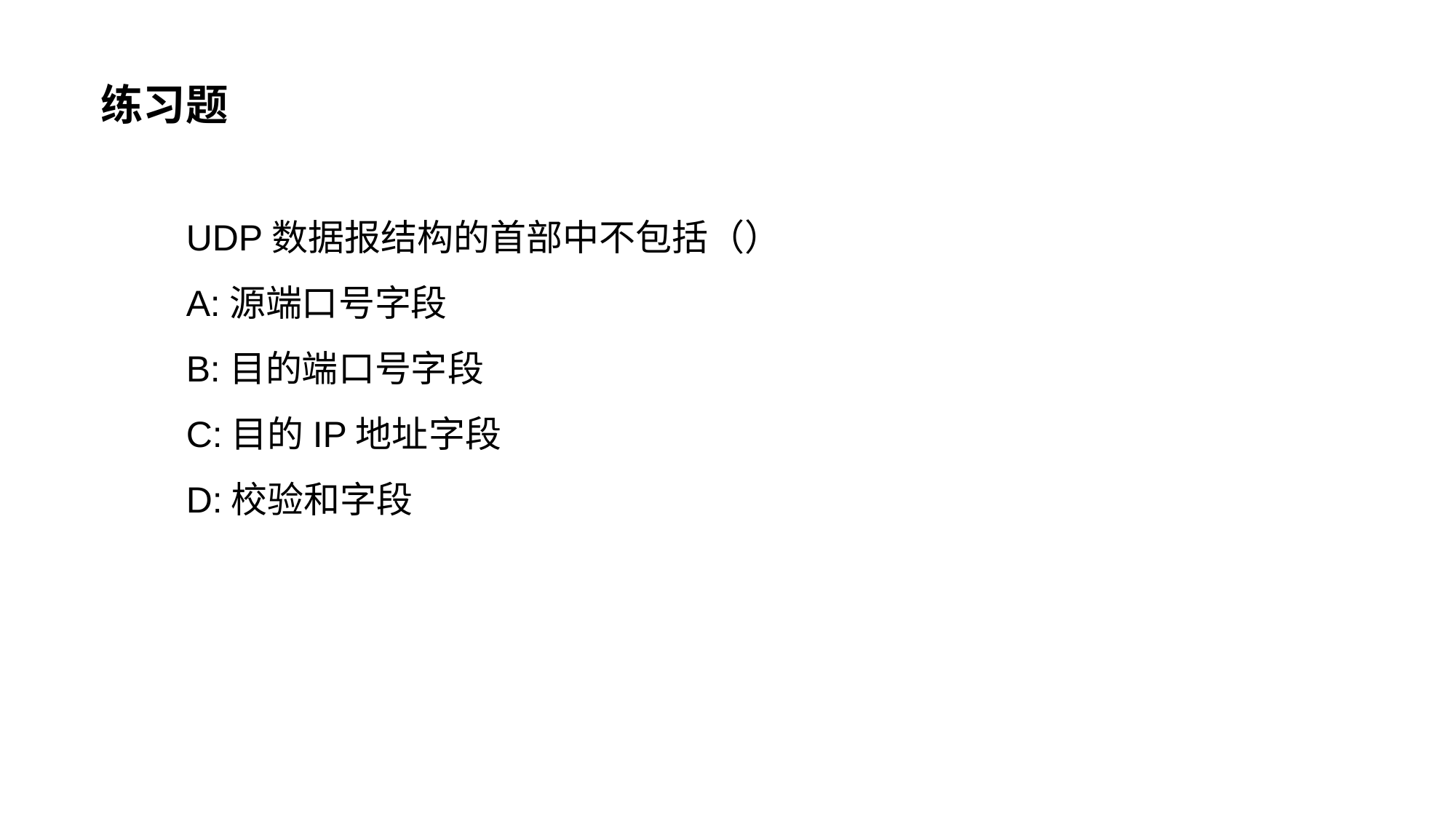

练习题
UDP数据报结构的首部中不包括（）
A:源端口号字段
B:目的端口号字段
C:目的IP地址字段
D:校验和字段